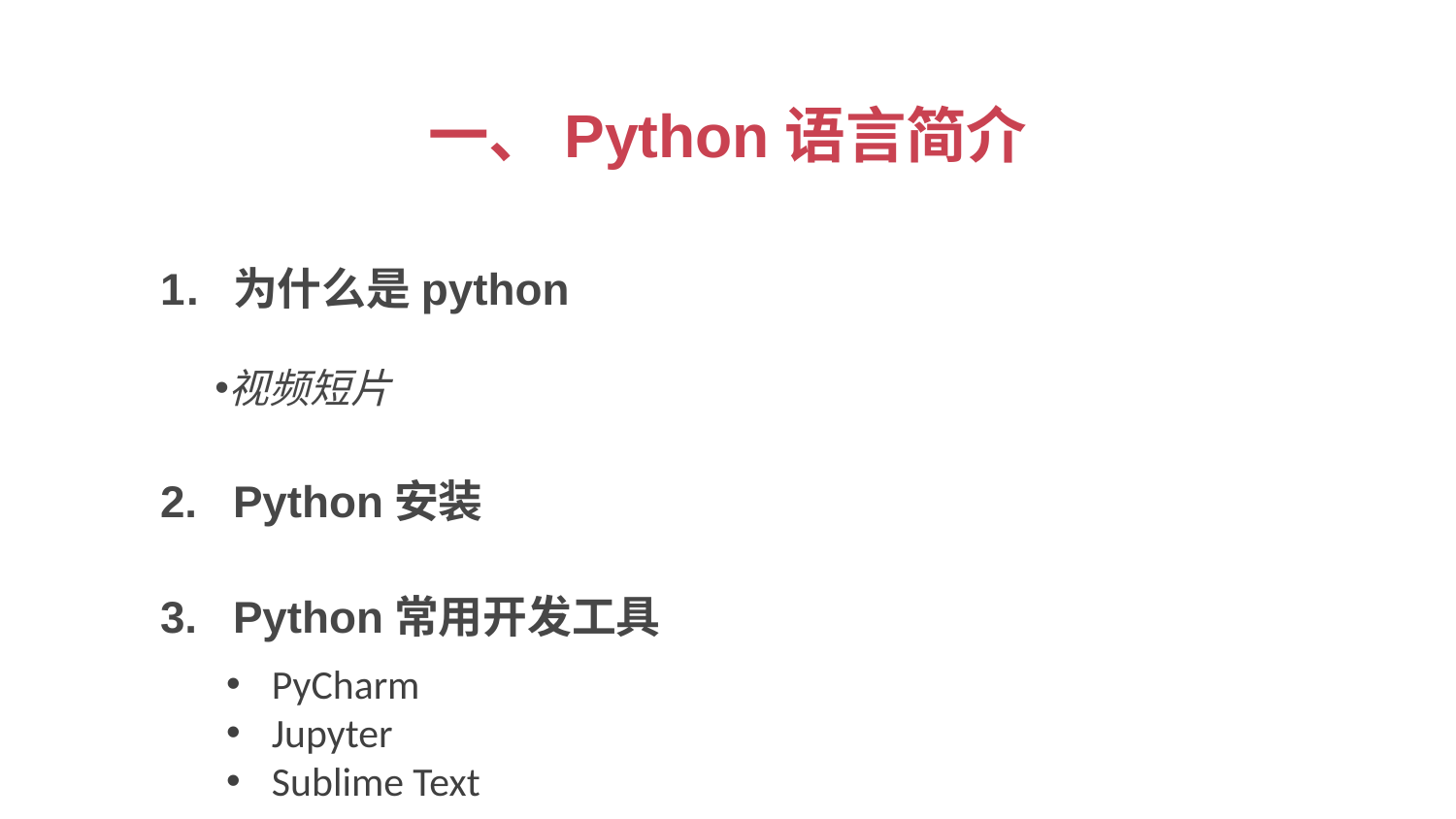

# 一、Python语言简介
为什么是python
视频短片
Python安装
Python常用开发工具

PyCharm
Jupyter
Sublime Text